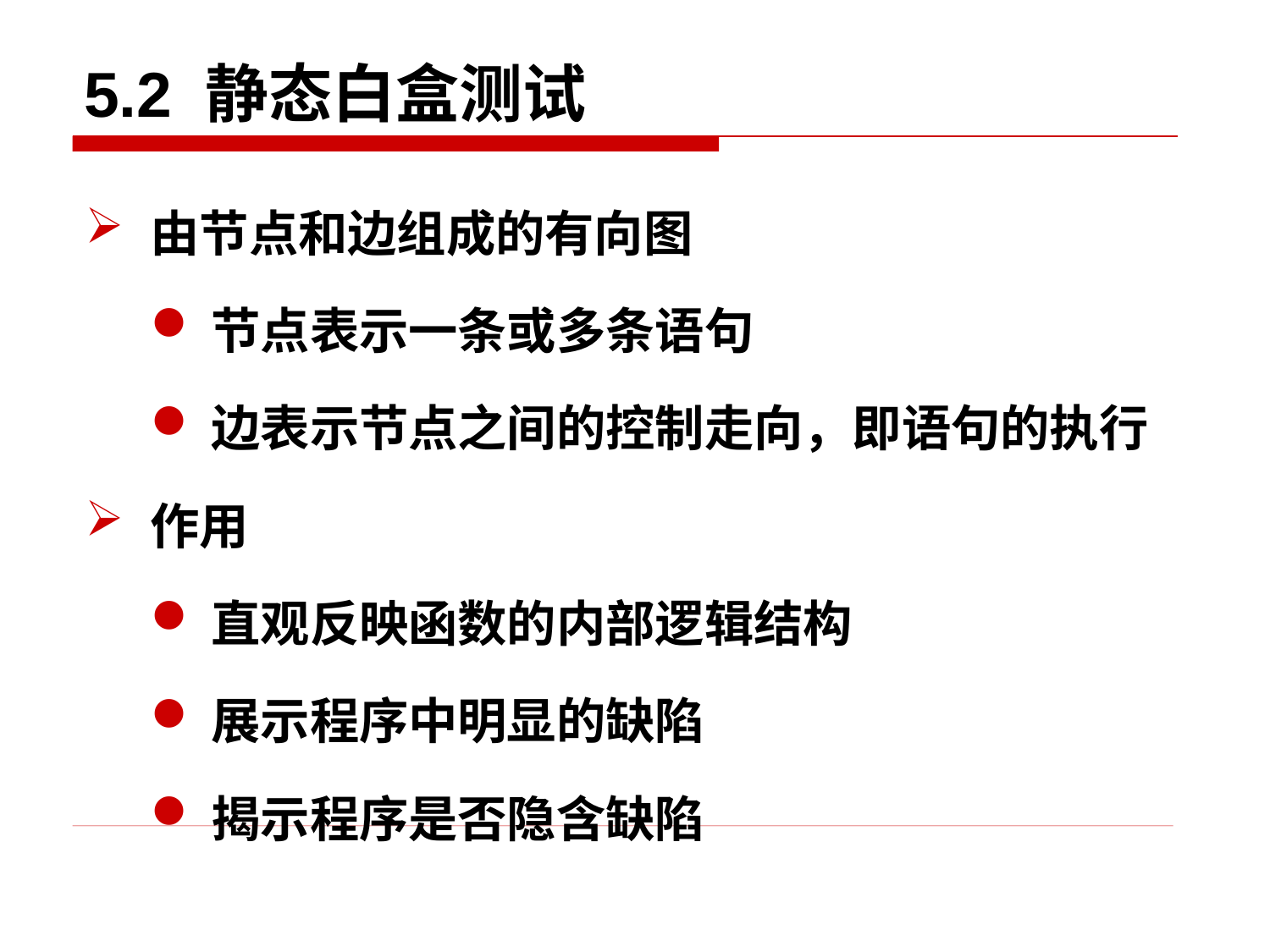

# 5.2 静态白盒测试
由节点和边组成的有向图
节点表示一条或多条语句
边表示节点之间的控制走向，即语句的执行
作用
直观反映函数的内部逻辑结构
展示程序中明显的缺陷
揭示程序是否隐含缺陷